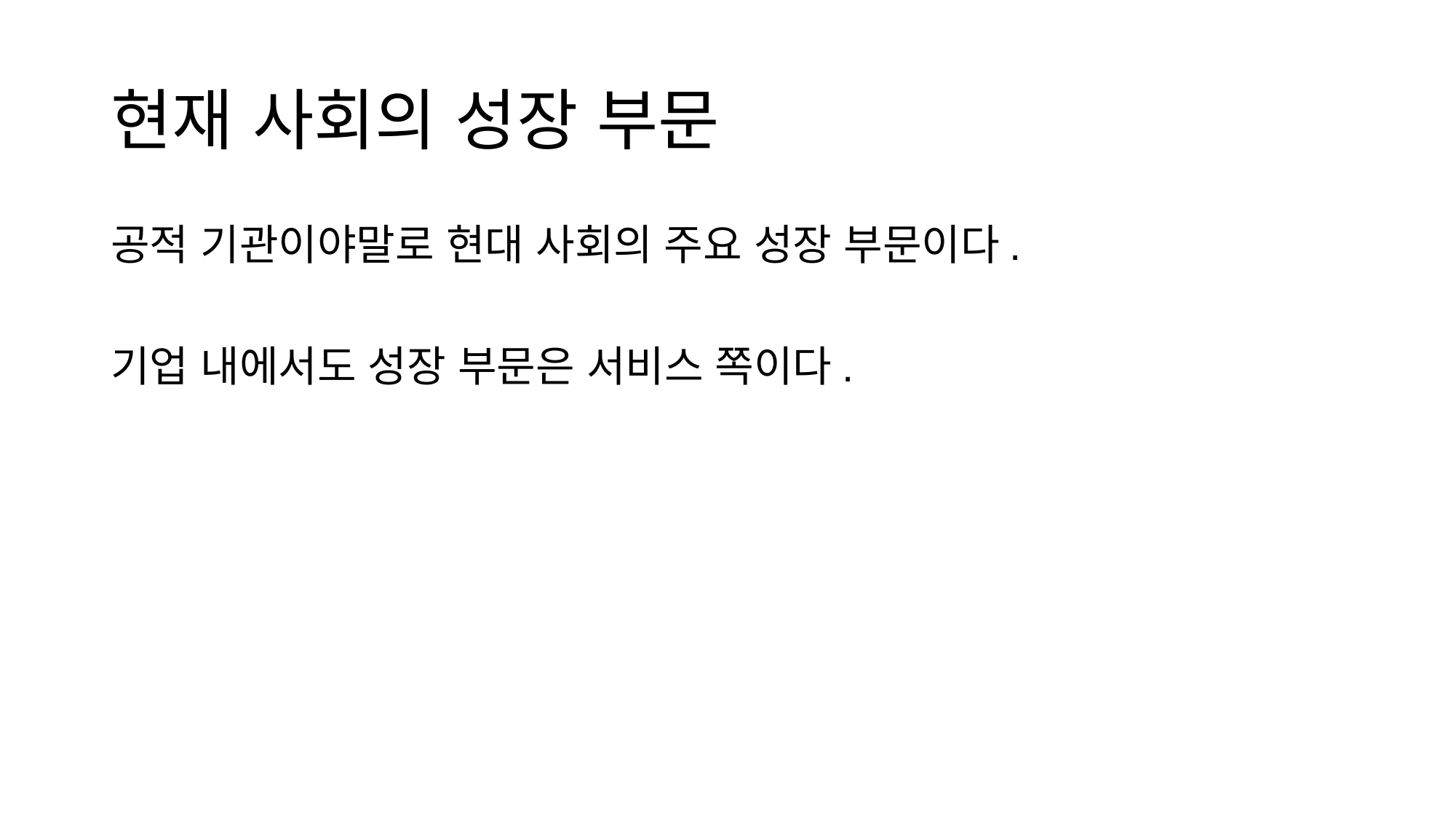

# 현재 사회의 성장 부문
공적 기관이야말로 현대 사회의 주요 성장 부문이다.

기업 내에서도 성장 부문은 서비스 쪽이다.